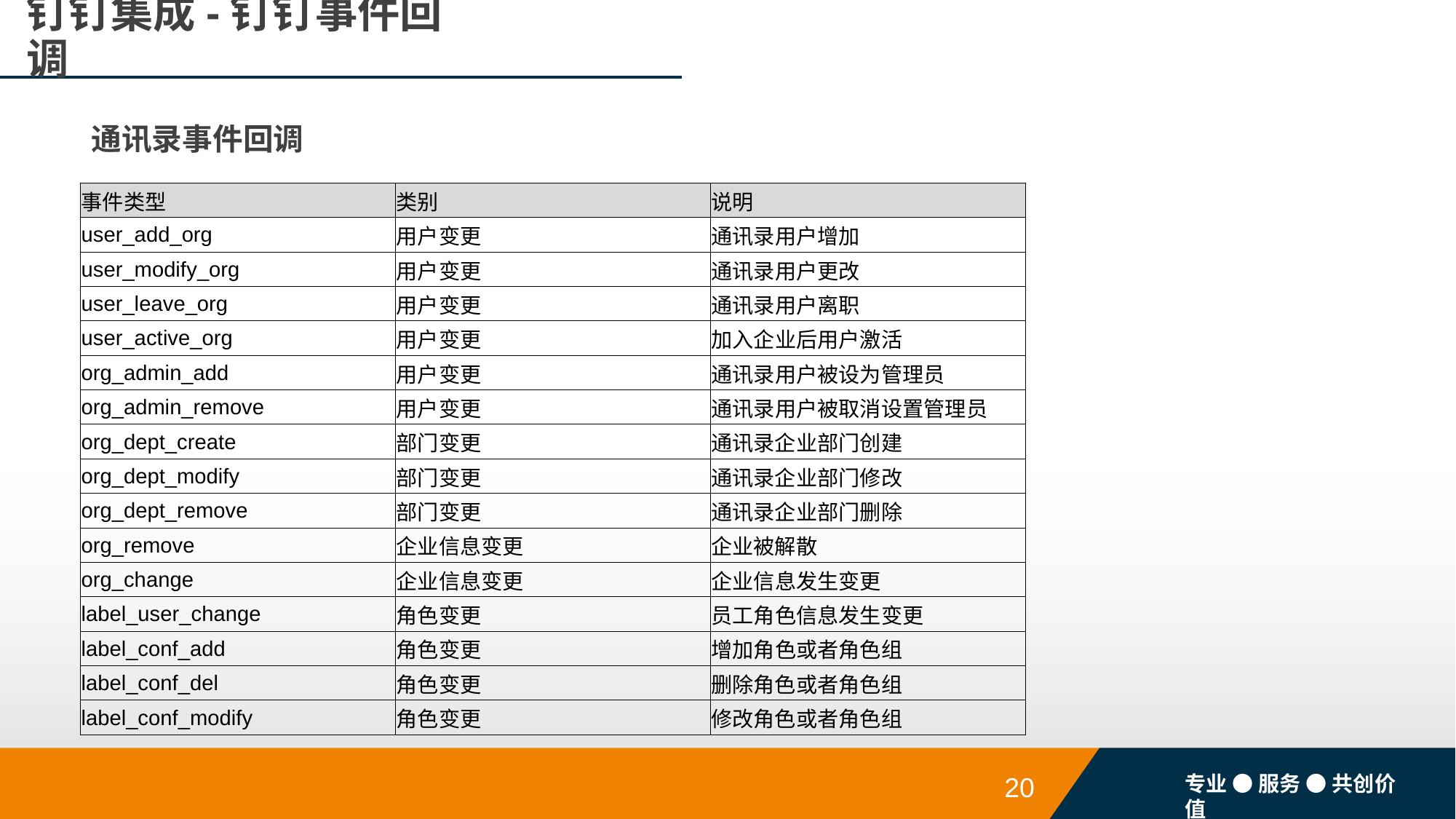

# 钉钉集成-钉钉事件回调
通讯录事件回调
| 事件类型 | 类别 | 说明 |
| --- | --- | --- |
| user\_add\_org | 用户变更 | 通讯录用户增加 |
| user\_modify\_org | 用户变更 | 通讯录用户更改 |
| user\_leave\_org | 用户变更 | 通讯录用户离职 |
| user\_active\_org | 用户变更 | 加入企业后用户激活 |
| org\_admin\_add | 用户变更 | 通讯录用户被设为管理员 |
| org\_admin\_remove | 用户变更 | 通讯录用户被取消设置管理员 |
| org\_dept\_create | 部门变更 | 通讯录企业部门创建 |
| org\_dept\_modify | 部门变更 | 通讯录企业部门修改 |
| org\_dept\_remove | 部门变更 | 通讯录企业部门删除 |
| org\_remove | 企业信息变更 | 企业被解散 |
| org\_change | 企业信息变更 | 企业信息发生变更 |
| label\_user\_change | 角色变更 | 员工角色信息发生变更 |
| label\_conf\_add | 角色变更 | 增加角色或者角色组 |
| label\_conf\_del | 角色变更 | 删除角色或者角色组 |
| label\_conf\_modify | 角色变更 | 修改角色或者角色组 |